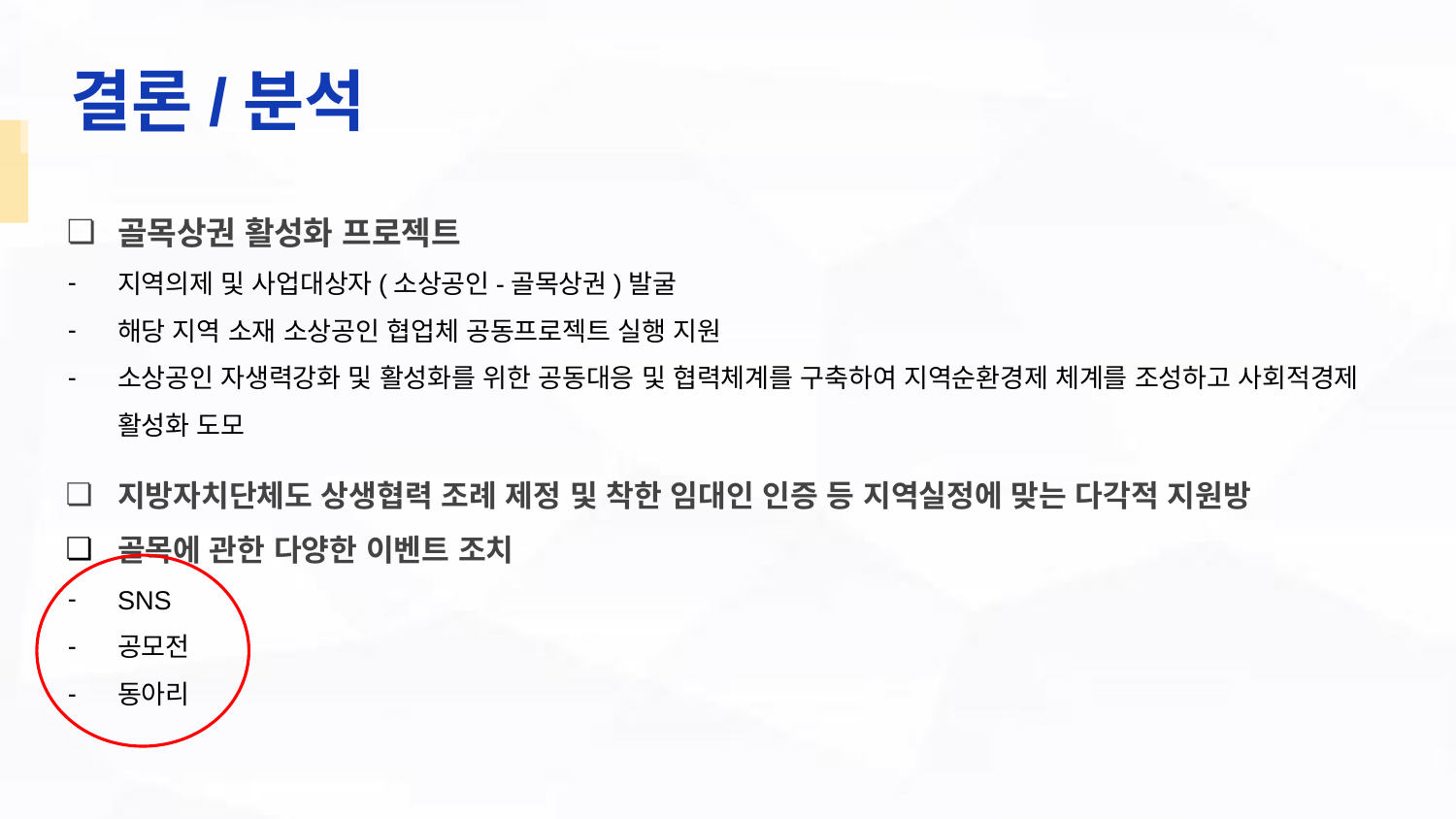

# 결론/분석

골목상권 활성화 프로젝트
지역의제 및 사업대상자(소상공인-골목상권)발굴
해당 지역 소재 소상공인 협업체 공동프로젝트 실행 지원
소상공인 자생력강화 및 활성화를 위한 공동대응 및 협력체계를 구축하여 지역순환경제 체계를 조성하고 사회적경제 활성화 도모
지방자치단체도 상생협력 조례 제정 및 착한 임대인 인증 등 지역실정에 맞는 다각적 지원방
골목에 관한 다양한 이벤트 조치
SNS
공모전
동아리